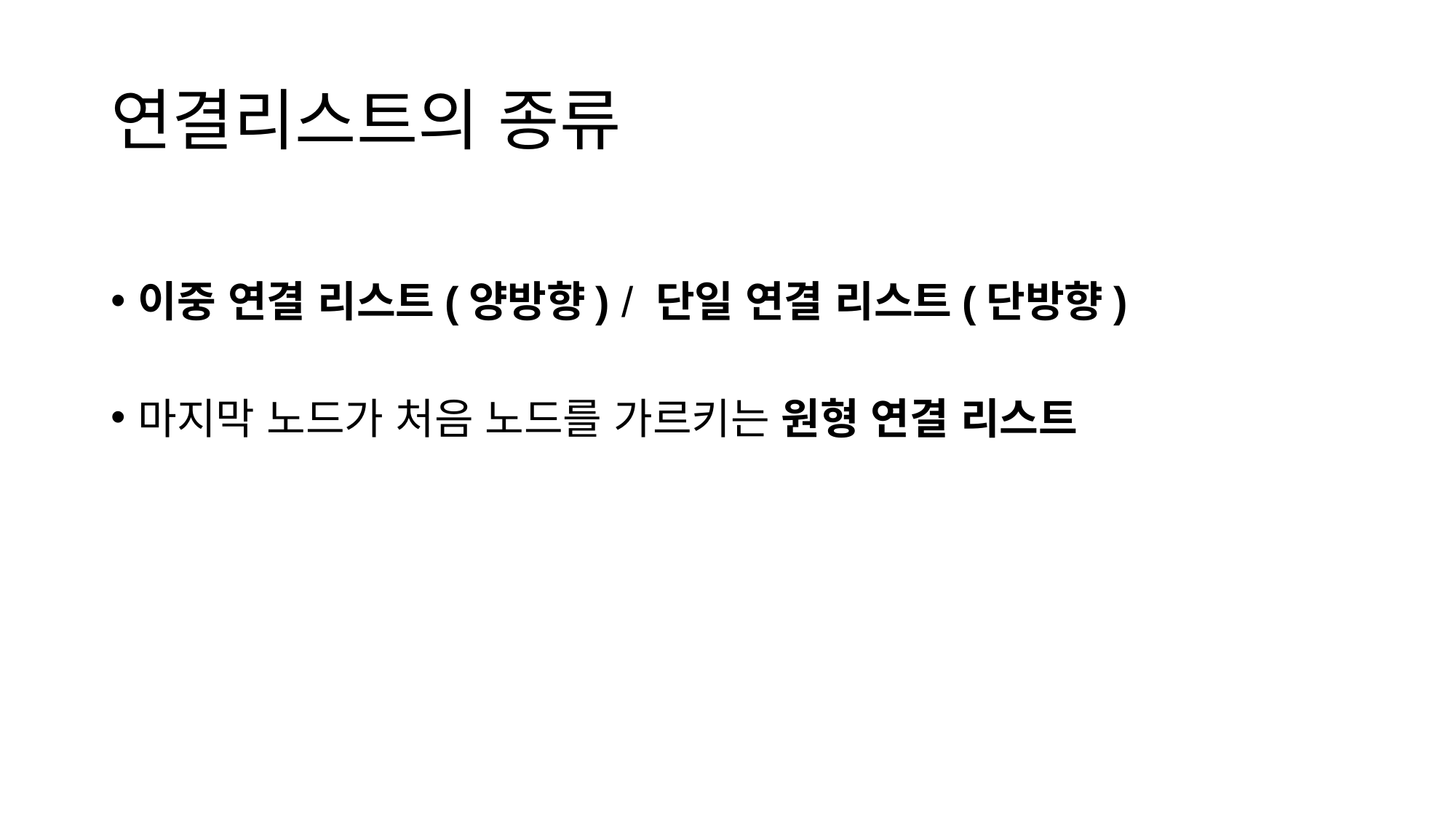

# 연결리스트의 종류
이중 연결 리스트(양방향) / 단일 연결 리스트(단방향)
마지막 노드가 처음 노드를 가르키는 원형 연결 리스트